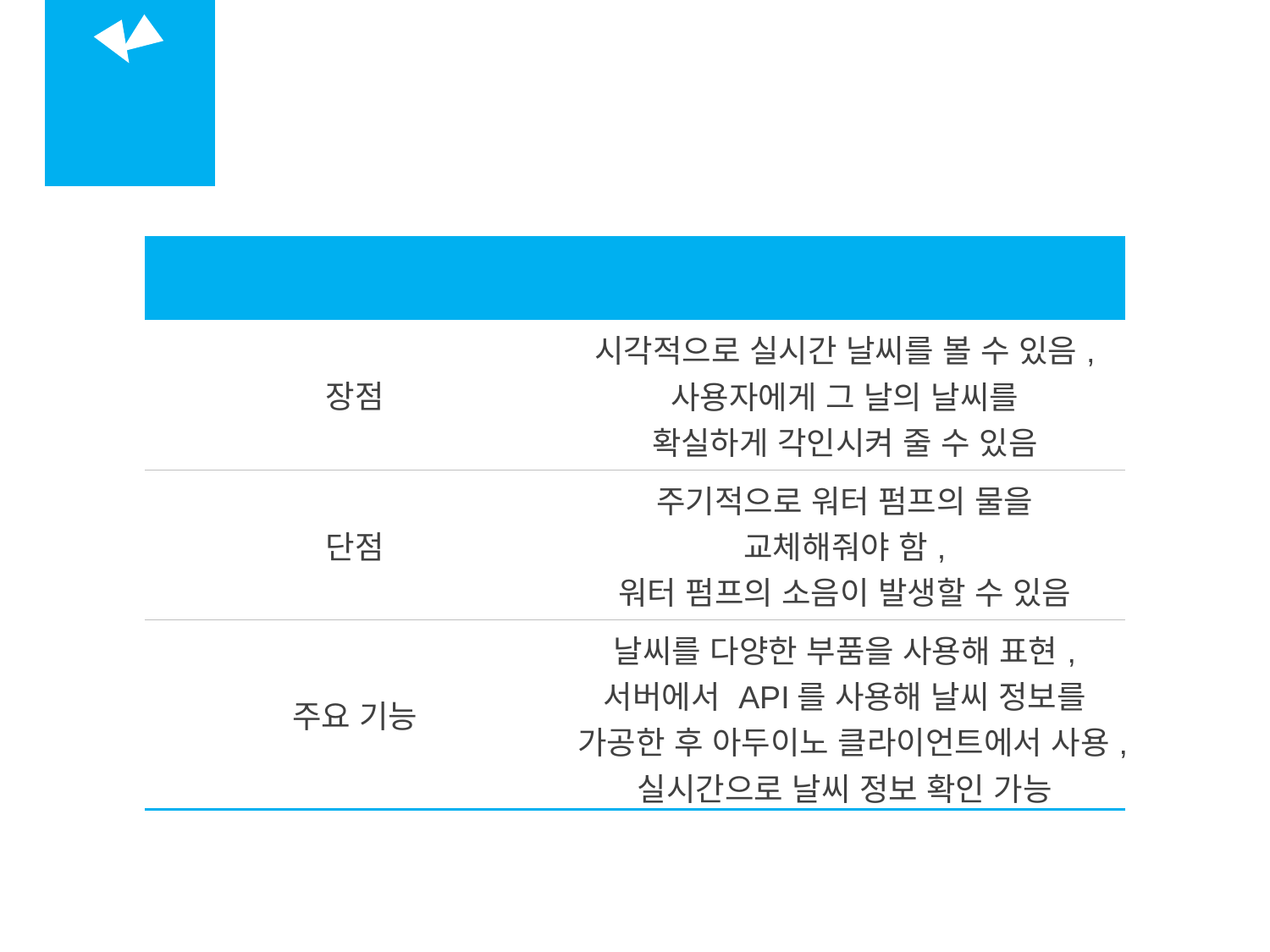

07
Our
choice
| 조사 내용 | Our choice |
| --- | --- |
| 장점 | 시각적으로 실시간 날씨를 볼 수 있음, 사용자에게 그 날의 날씨를 확실하게 각인시켜 줄 수 있음 |
| 단점 | 주기적으로 워터 펌프의 물을 교체해줘야 함, 워터 펌프의 소음이 발생할 수 있음 |
| 주요 기능 | 날씨를 다양한 부품을 사용해 표현, 서버에서 API를 사용해 날씨 정보를 가공한 후 아두이노 클라이언트에서 사용, 실시간으로 날씨 정보 확인 가능 |